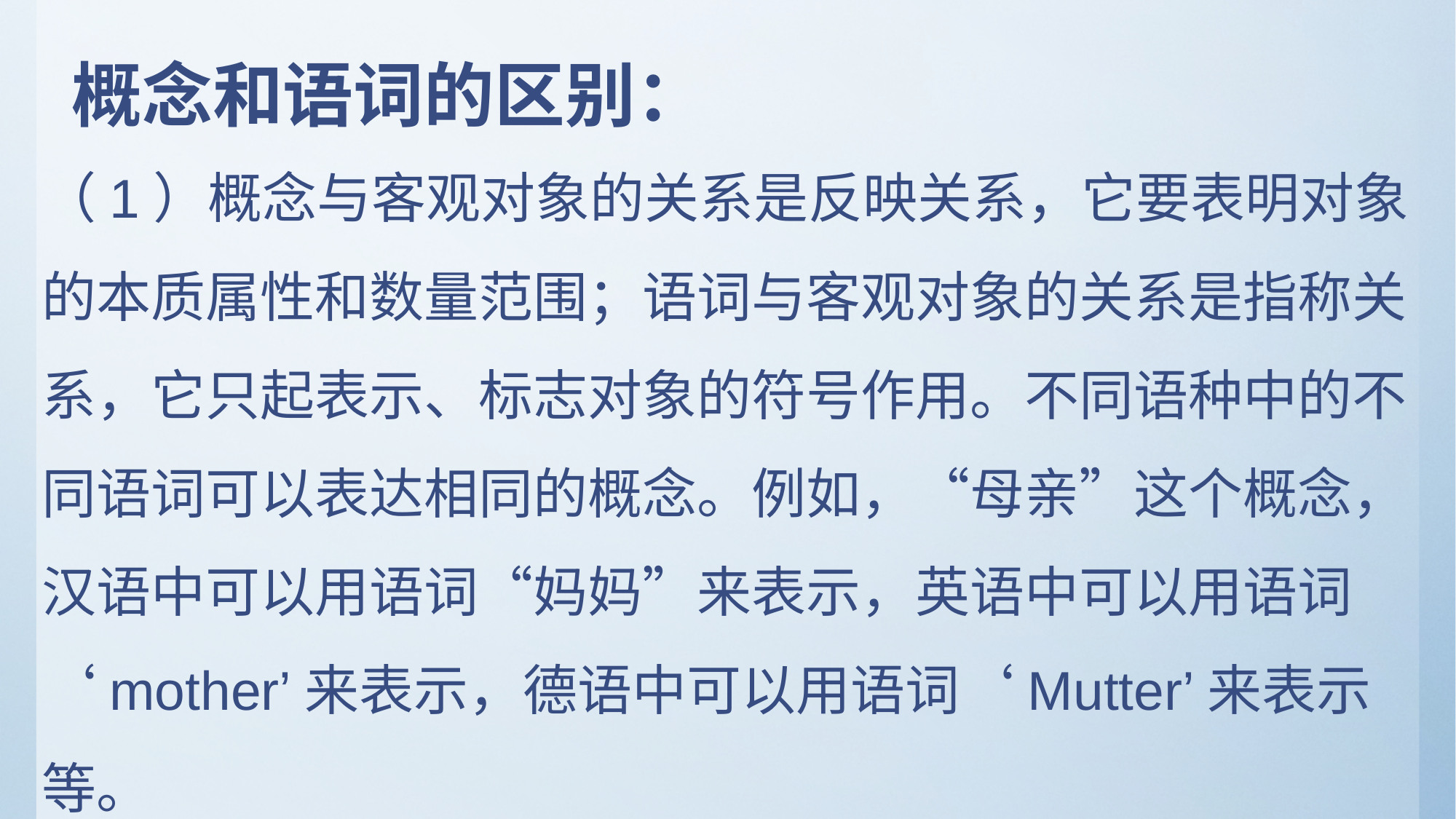

# 概念和语词的区别：
（1）概念与客观对象的关系是反映关系，它要表明对象的本质属性和数量范围；语词与客观对象的关系是指称关系，它只起表示、标志对象的符号作用。不同语种中的不同语词可以表达相同的概念。例如，“母亲”这个概念，汉语中可以用语词“妈妈”来表示，英语中可以用语词‘mother’来表示，德语中可以用语词‘Mutter’来表示等。